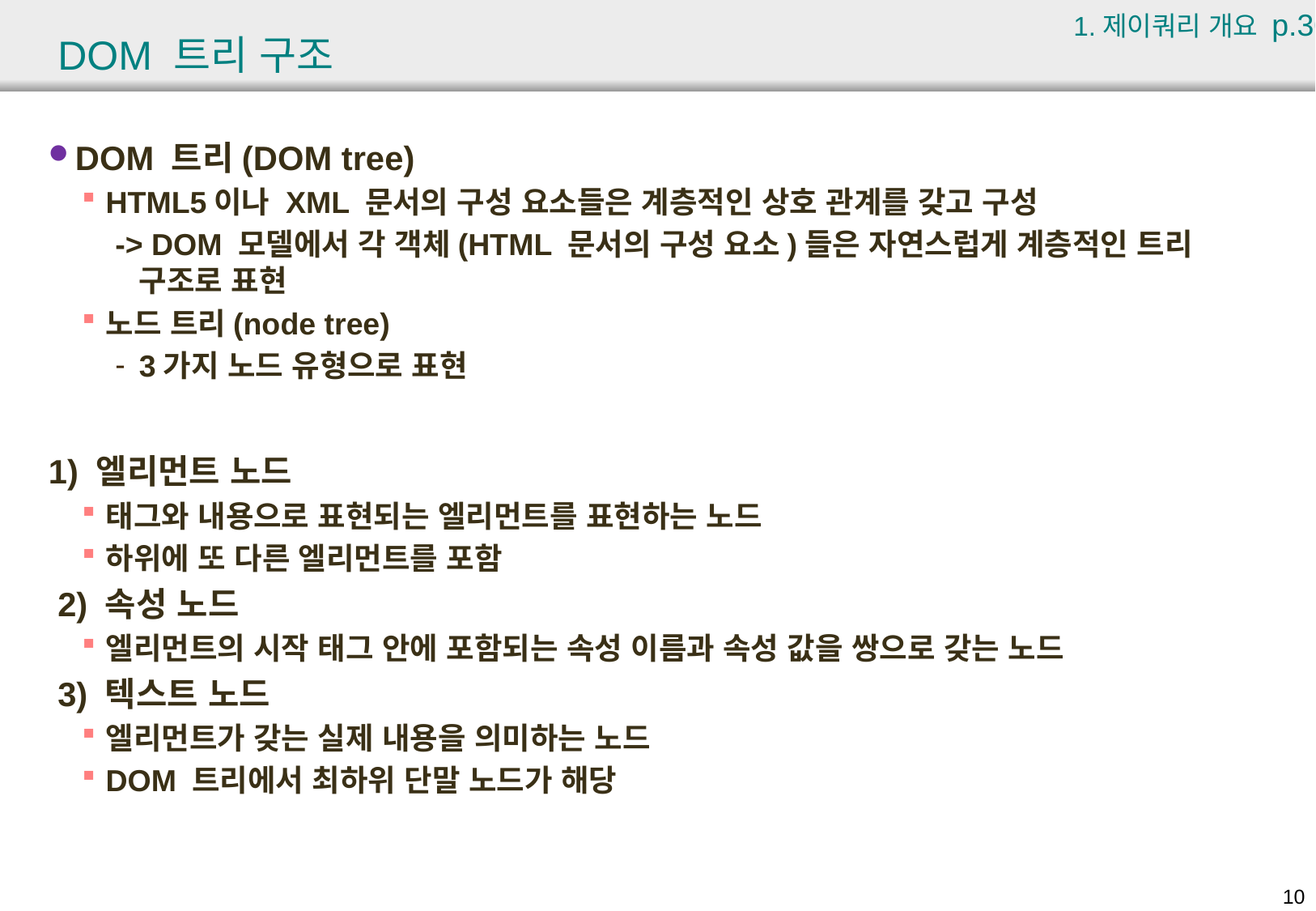

1.제이쿼리 개요 p.308
# DOM 트리 구조
DOM 트리(DOM tree)
HTML5이나 XML 문서의 구성 요소들은 계층적인 상호 관계를 갖고 구성
-> DOM 모델에서 각 객체(HTML 문서의 구성 요소)들은 자연스럽게 계층적인 트리 구조로 표현
노드 트리(node tree)
3가지 노드 유형으로 표현

1) 엘리먼트 노드
태그와 내용으로 표현되는 엘리먼트를 표현하는 노드
하위에 또 다른 엘리먼트를 포함
 2) 속성 노드
엘리먼트의 시작 태그 안에 포함되는 속성 이름과 속성 값을 쌍으로 갖는 노드
 3) 텍스트 노드
엘리먼트가 갖는 실제 내용을 의미하는 노드
DOM 트리에서 최하위 단말 노드가 해당